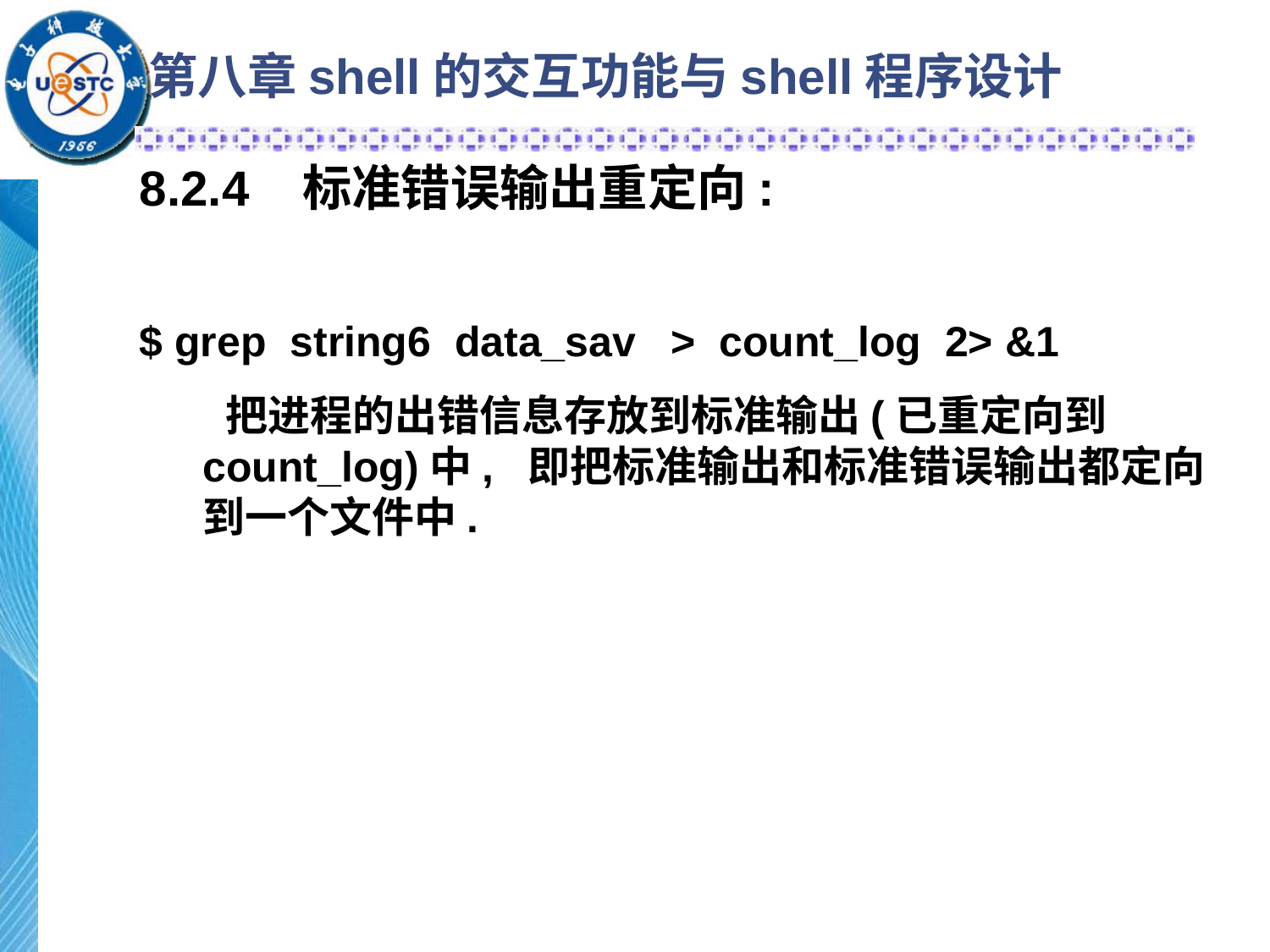

# 第八章shell的交互功能与shell程序设计
8.2.4   标准错误输出重定向:

$ grep  string6  data_sav   >  count_log  2> &1
        把进程的出错信息存放到标准输出(已重定向到count_log)中,  即把标准输出和标准错误输出都定向到一个文件中.